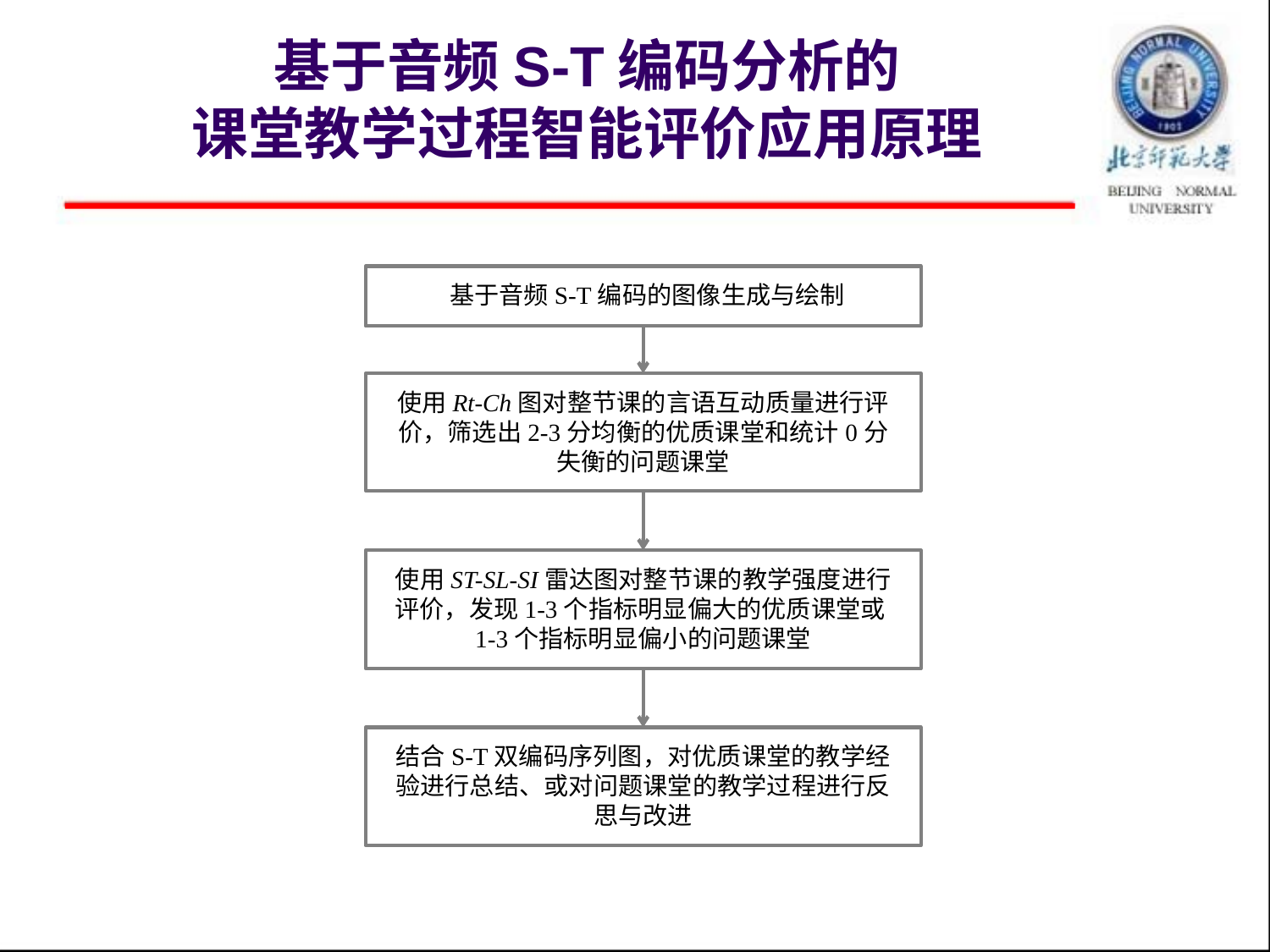

基于音频S-T编码分析的
课堂教学过程智能评价应用原理

基于音频S-T编码的图像生成与绘制

使用Rt-Ch图对整节课的言语互动质量进行评价，筛选出2-3分均衡的优质课堂和统计0分失衡的问题课堂

使用ST-SL-SI雷达图对整节课的教学强度进行评价，发现1-3个指标明显偏大的优质课堂或1-3个指标明显偏小的问题课堂

结合S-T双编码序列图，对优质课堂的教学经验进行总结、或对问题课堂的教学过程进行反思与改进